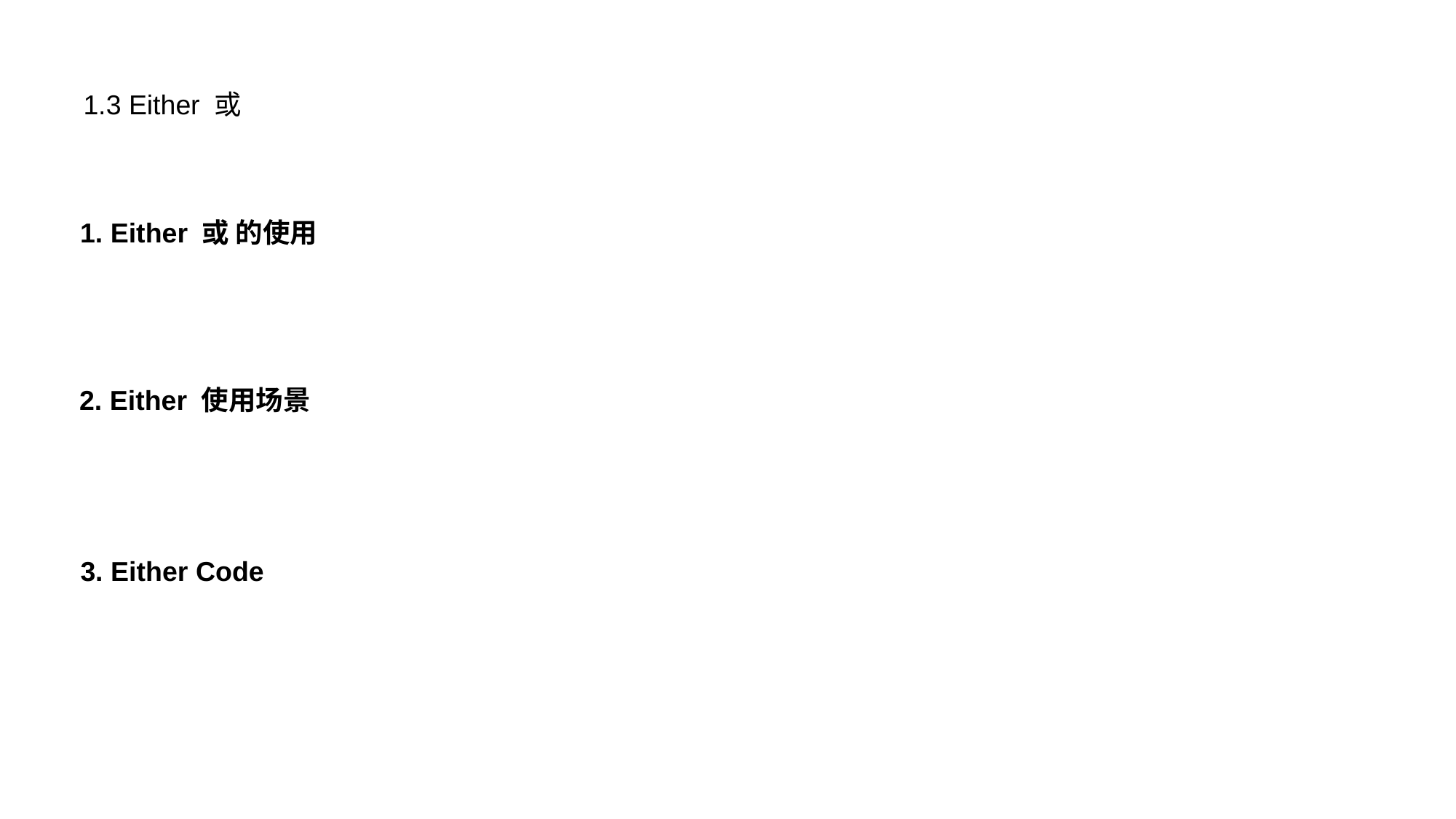

1.3 Either 或
1. Either 或 的使用

2. Either 使用场景
3. Either Code